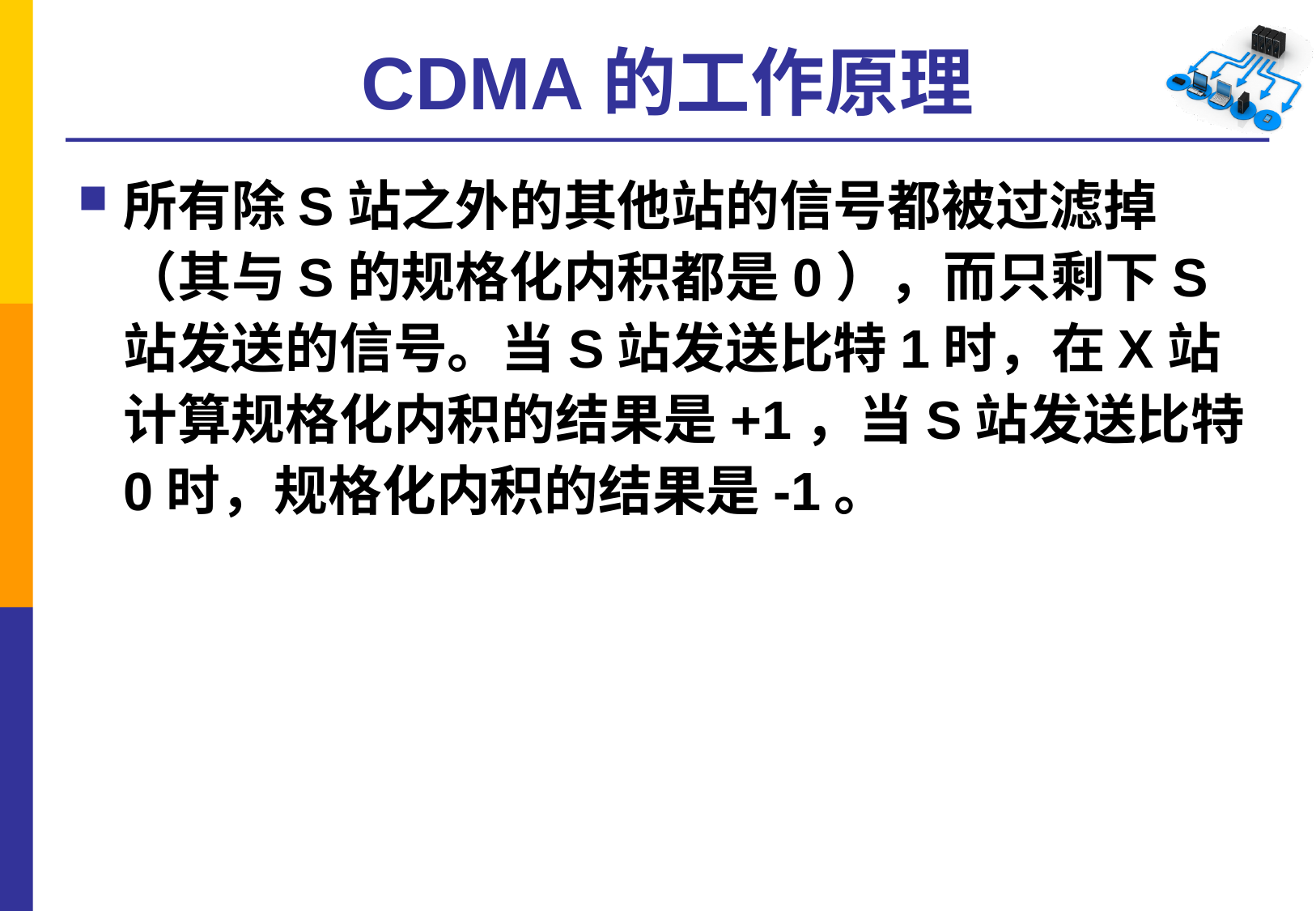

# CDMA的工作原理
所有除S站之外的其他站的信号都被过滤掉（其与S的规格化内积都是0），而只剩下S站发送的信号。当S站发送比特1时，在X站计算规格化内积的结果是+1，当S站发送比特0时，规格化内积的结果是-1。